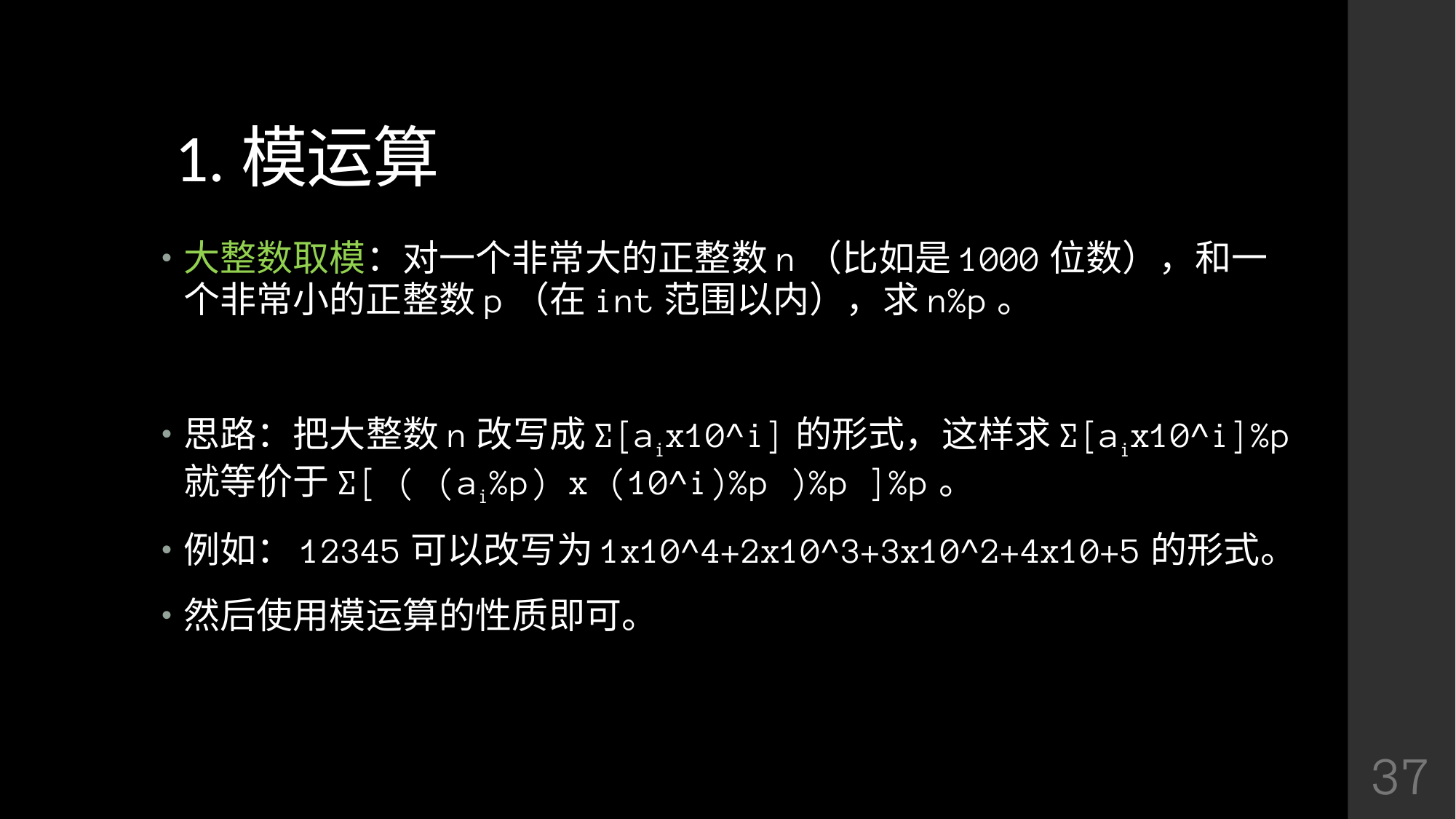

# 1.模运算
大整数取模：对一个非常大的正整数n（比如是1000位数），和一个非常小的正整数p（在int范围以内），求n%p。

思路：把大整数n改写成Σ[aix10^i]的形式，这样求Σ[aix10^i]%p就等价于Σ[ ( (ai%p) x (10^i)%p )%p ]%p。
例如：12345可以改写为1x10^4+2x10^3+3x10^2+4x10+5的形式。
然后使用模运算的性质即可。
37